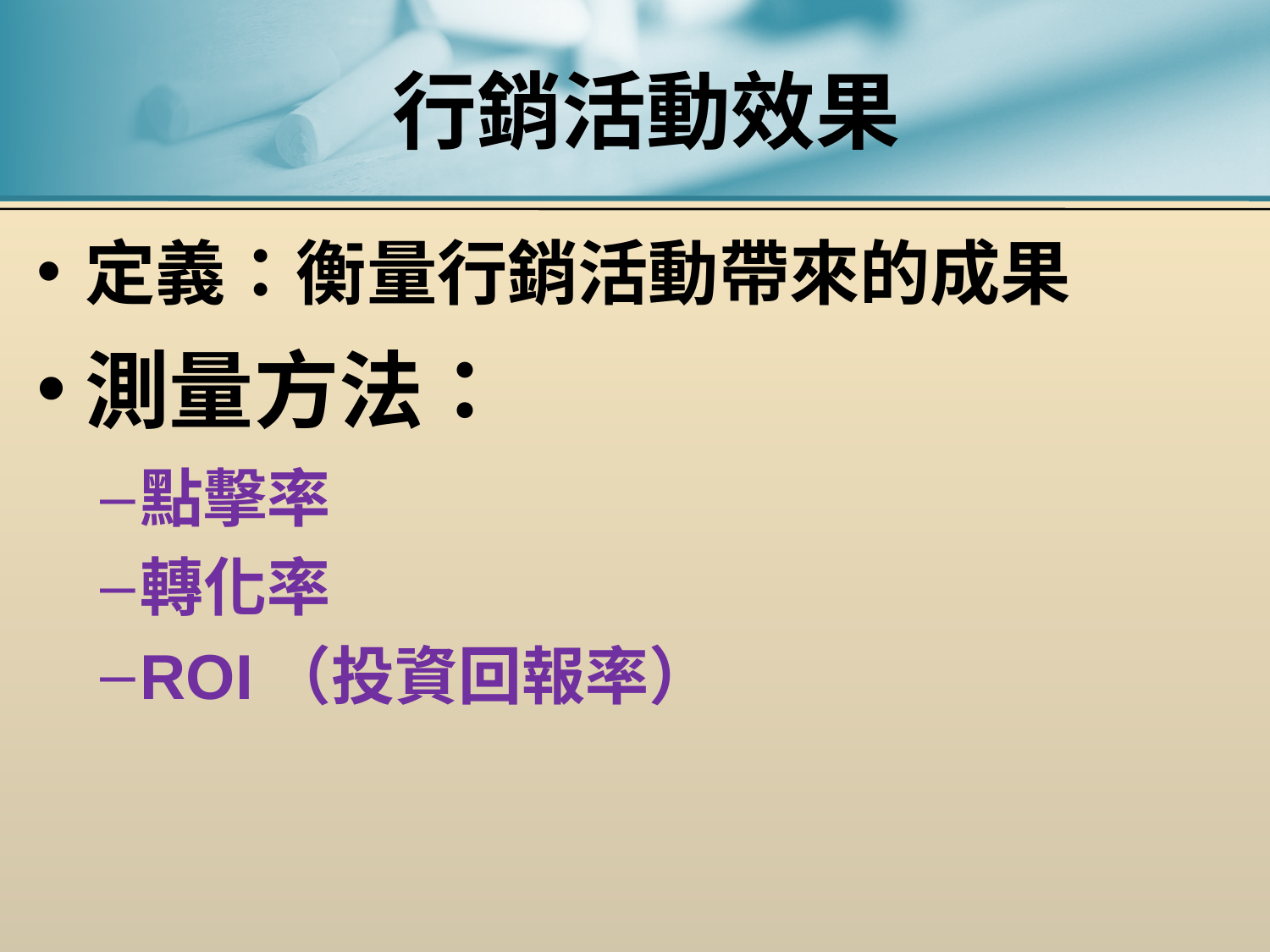

# 行銷活動效果
定義：衡量行銷活動帶來的成果
測量方法：
點擊率
轉化率
ROI（投資回報率）